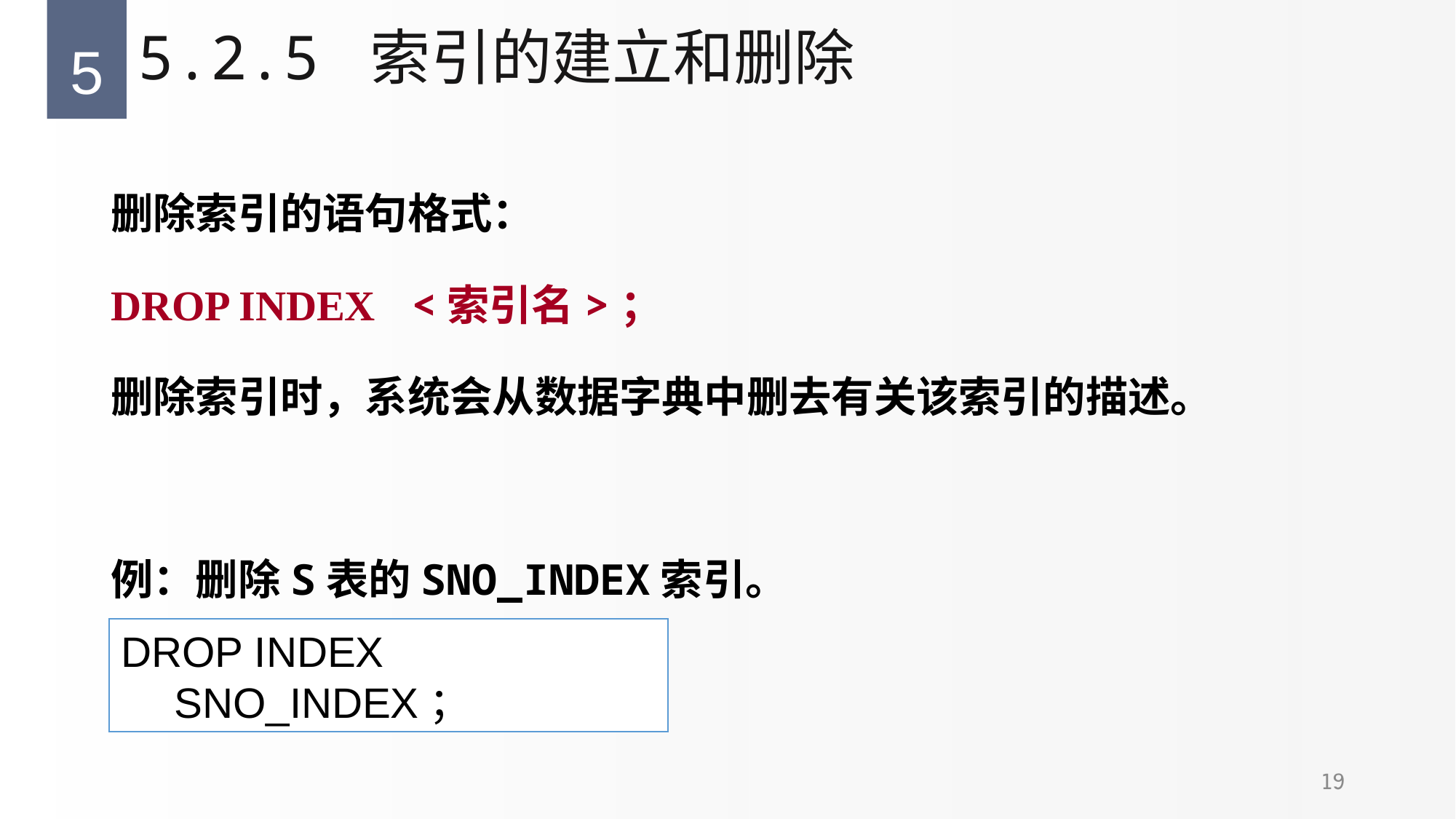

# 5.2.5 索引的建立和删除
删除索引的语句格式：
DROP INDEX  <索引名>；
删除索引时，系统会从数据字典中删去有关该索引的描述。

例：删除S表的SNO_INDEX索引。
DROP INDEX SNO_INDEX；
19